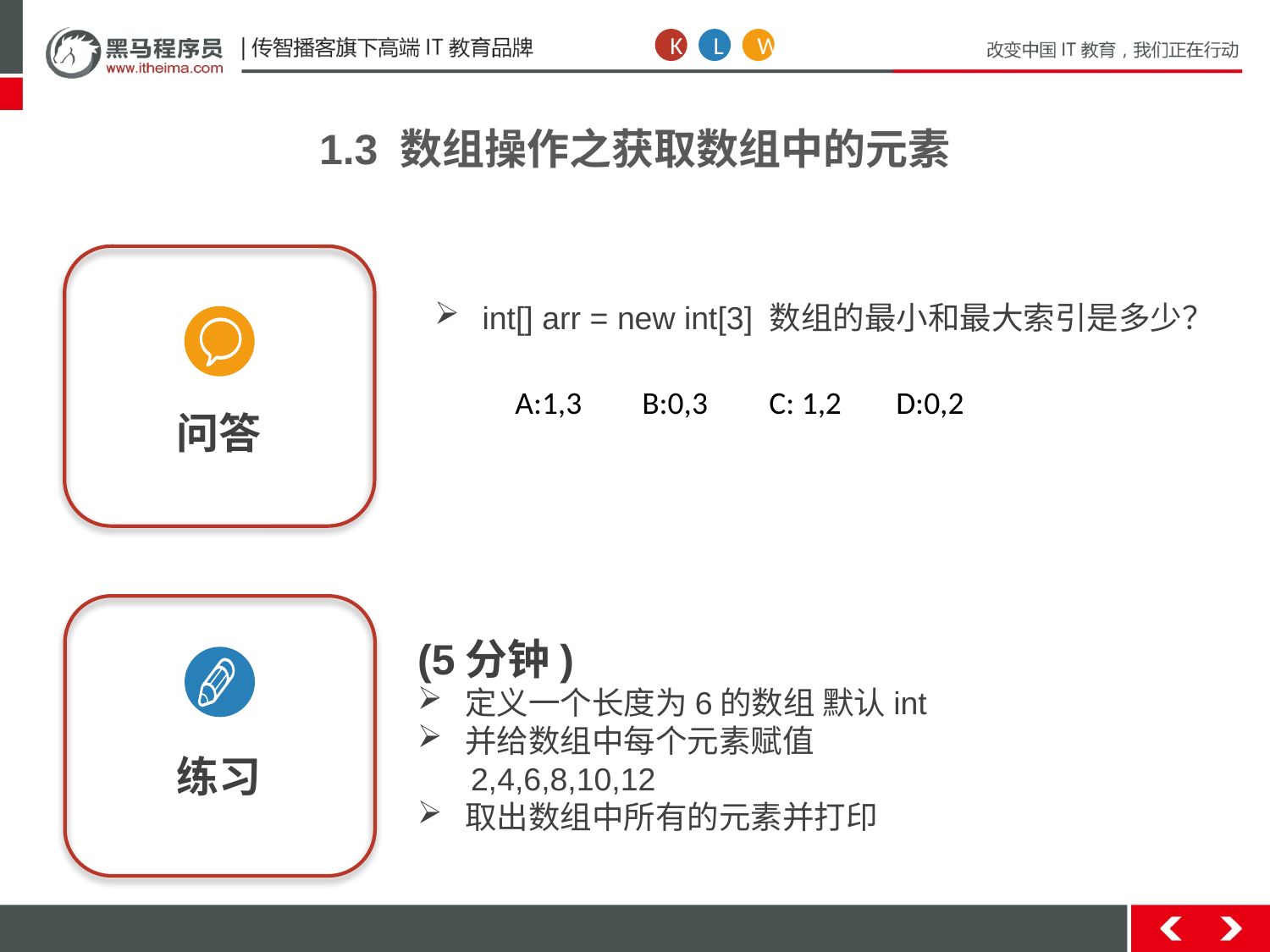

W
K
L
1.3 数组操作之获取数组中的元素

问答
int[] arr = new int[3] 数组的最小和最大索引是多少？
A:1,3	B:0,3	C: 1,2	D:0,2

练习
(5分钟)
定义一个长度为6的数组 默认int
并给数组中每个元素赋值
      2,4,6,8,10,12
取出数组中所有的元素并打印